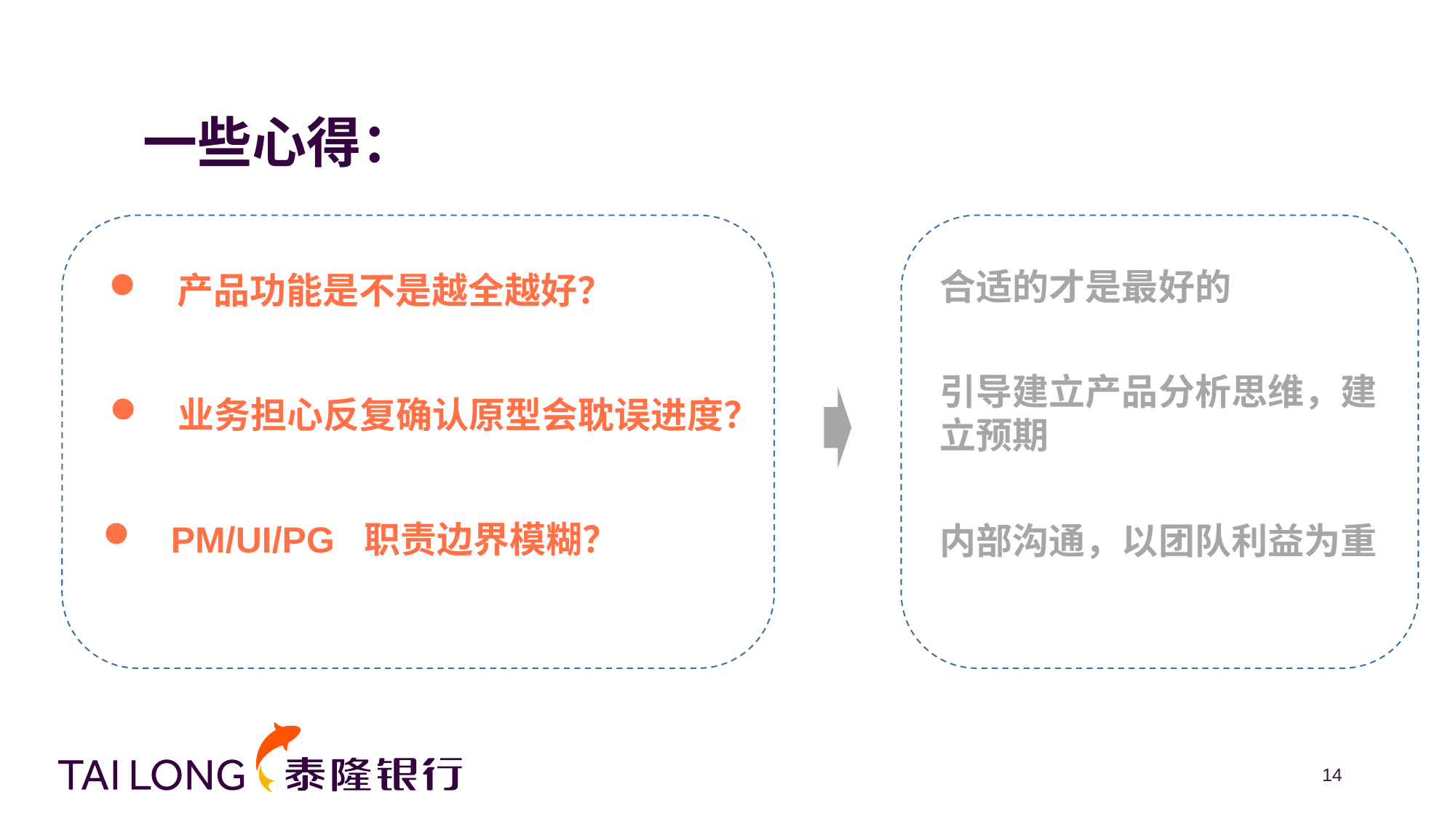

一些心得：

合适的才是最好的
产品功能是不是越全越好？
引导建立产品分析思维，建立预期
业务担心反复确认原型会耽误进度？

PM/UI/PG  职责边界模糊？
内部沟通，以团队利益为重